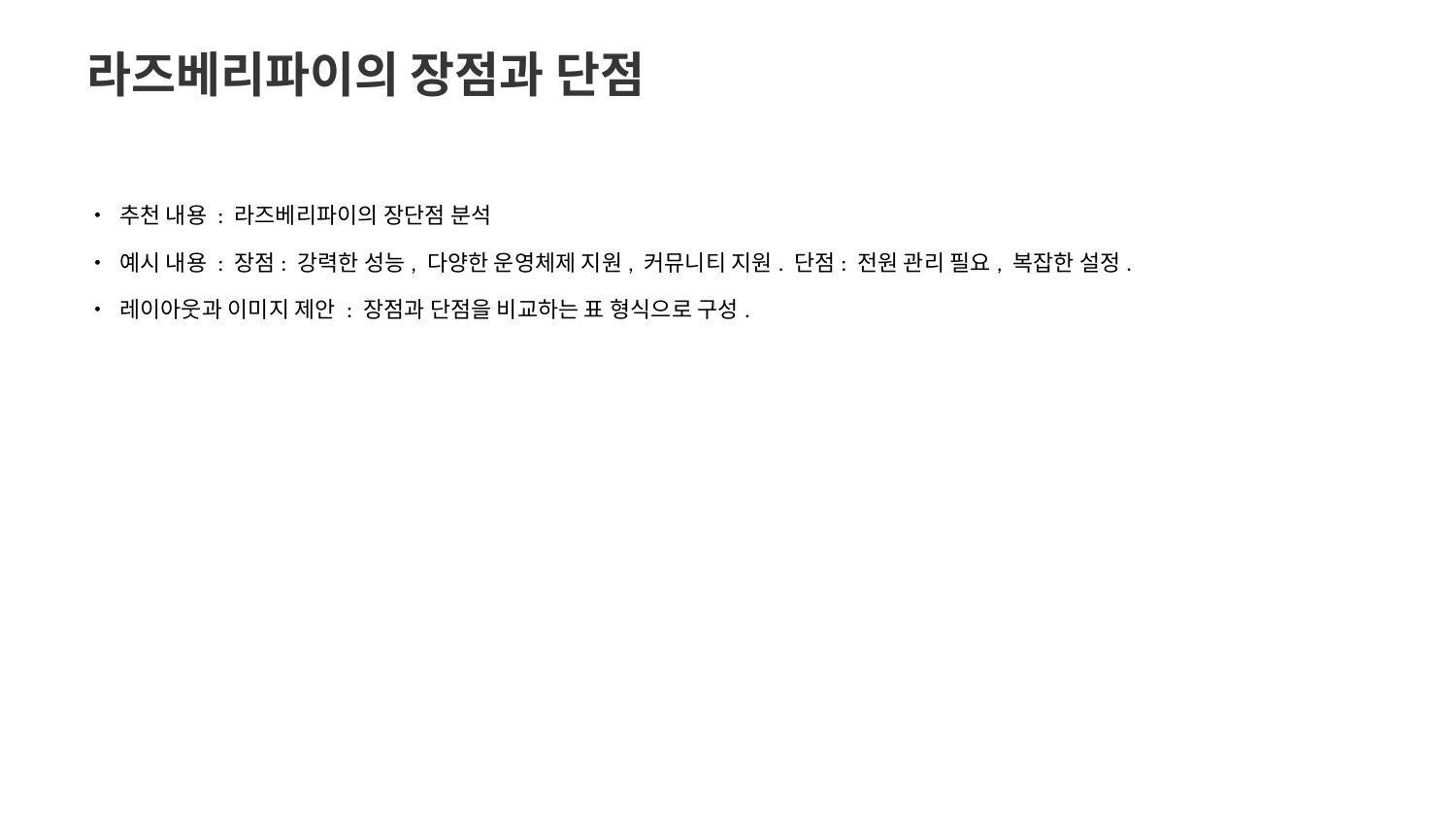

라즈베리파이의 장점과 단점
• 추천 내용 : 라즈베리파이의 장단점 분석
• 예시 내용 : 장점: 강력한 성능, 다양한 운영체제 지원, 커뮤니티 지원. 단점: 전원 관리 필요, 복잡한 설정.
• 레이아웃과 이미지 제안 : 장점과 단점을 비교하는 표 형식으로 구성.